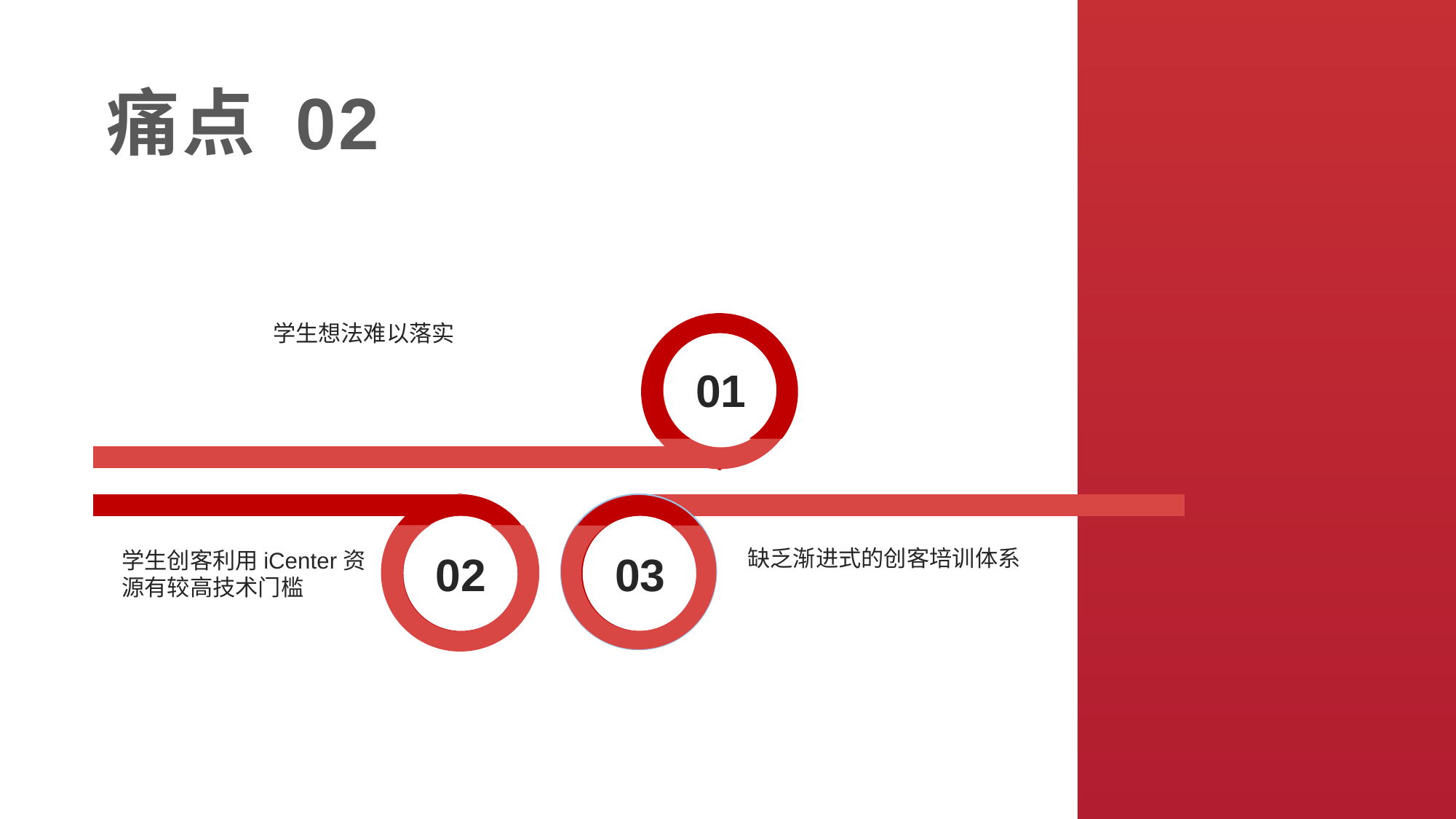

痛点 02

01
学生想法难以落实

03

02
缺乏渐进式的创客培训体系
学生创客利用iCenter资源有较高技术门槛
8